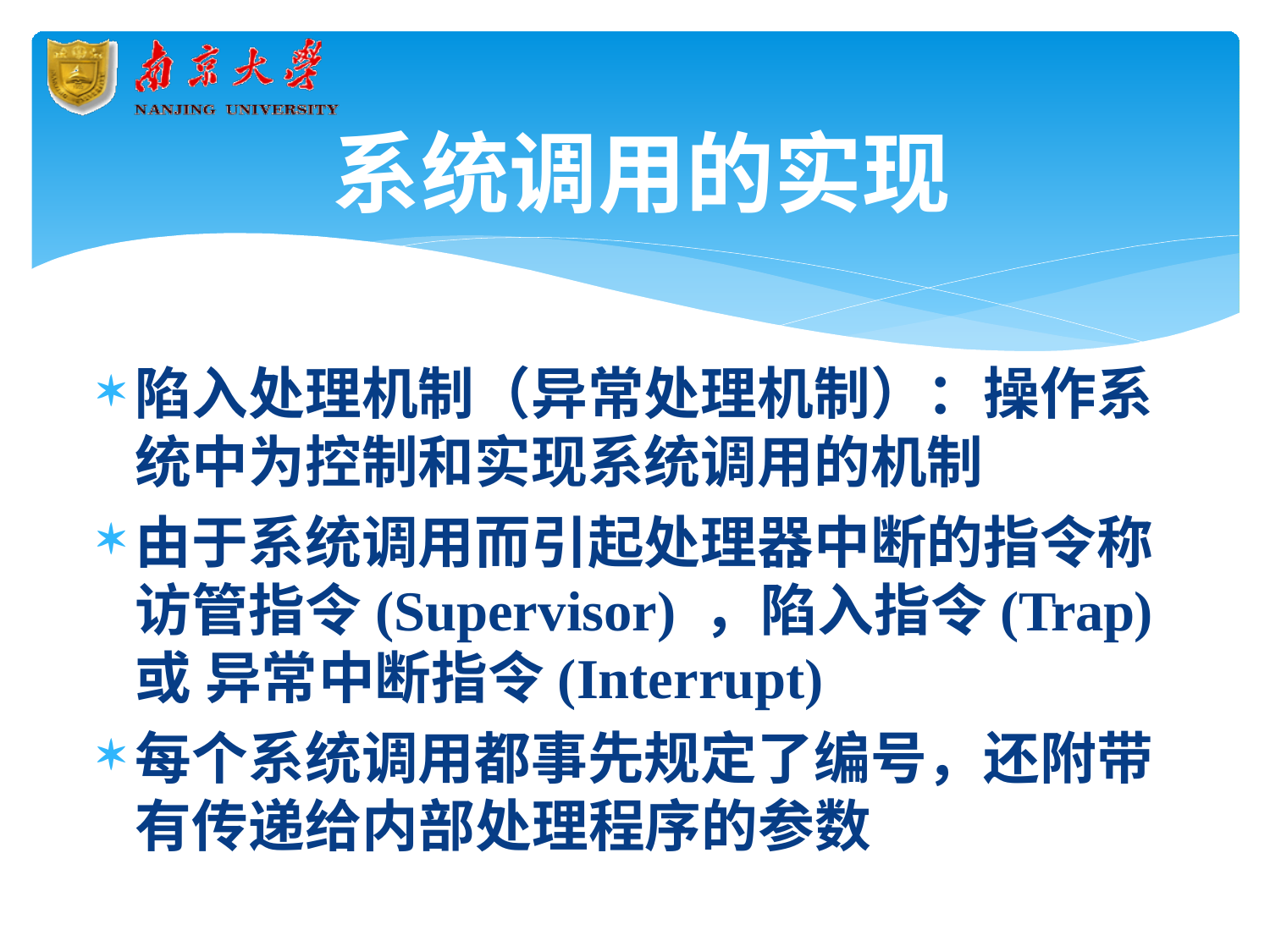

# 系统调用的实现
陷入处理机制（异常处理机制）：操作系 统中为控制和实现系统调用的机制
由于系统调用而引起处理器中断的指令称 访管指令(Supervisor) ，陷入指令(Trap) 或 异常中断指令(Interrupt)
每个系统调用都事先规定了编号，还附带 有传递给内部处理程序的参数